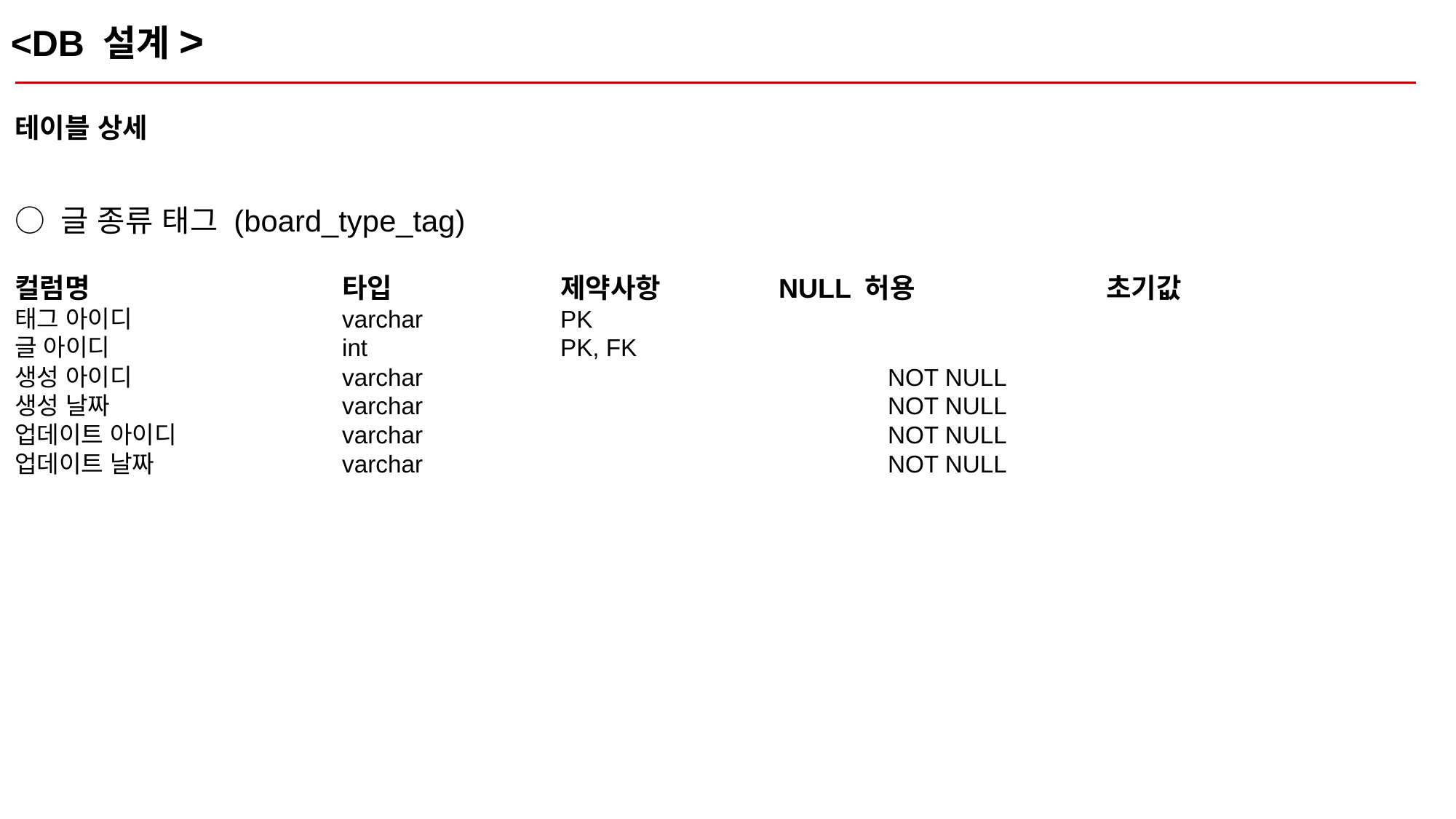

<DB 설계>
테이블 상세

○ 글 종류 태그 (board_type_tag)

컬럼명			타입		제약사항		NULL 허용		초기값
태그 아이디		varchar		PK
글 아이디			int		PK, FK
생성 아이디		varchar					NOT NULL
생성 날짜			varchar					NOT NULL
업데이트 아이디		varchar					NOT NULL
업데이트 날짜		varchar					NOT NULL